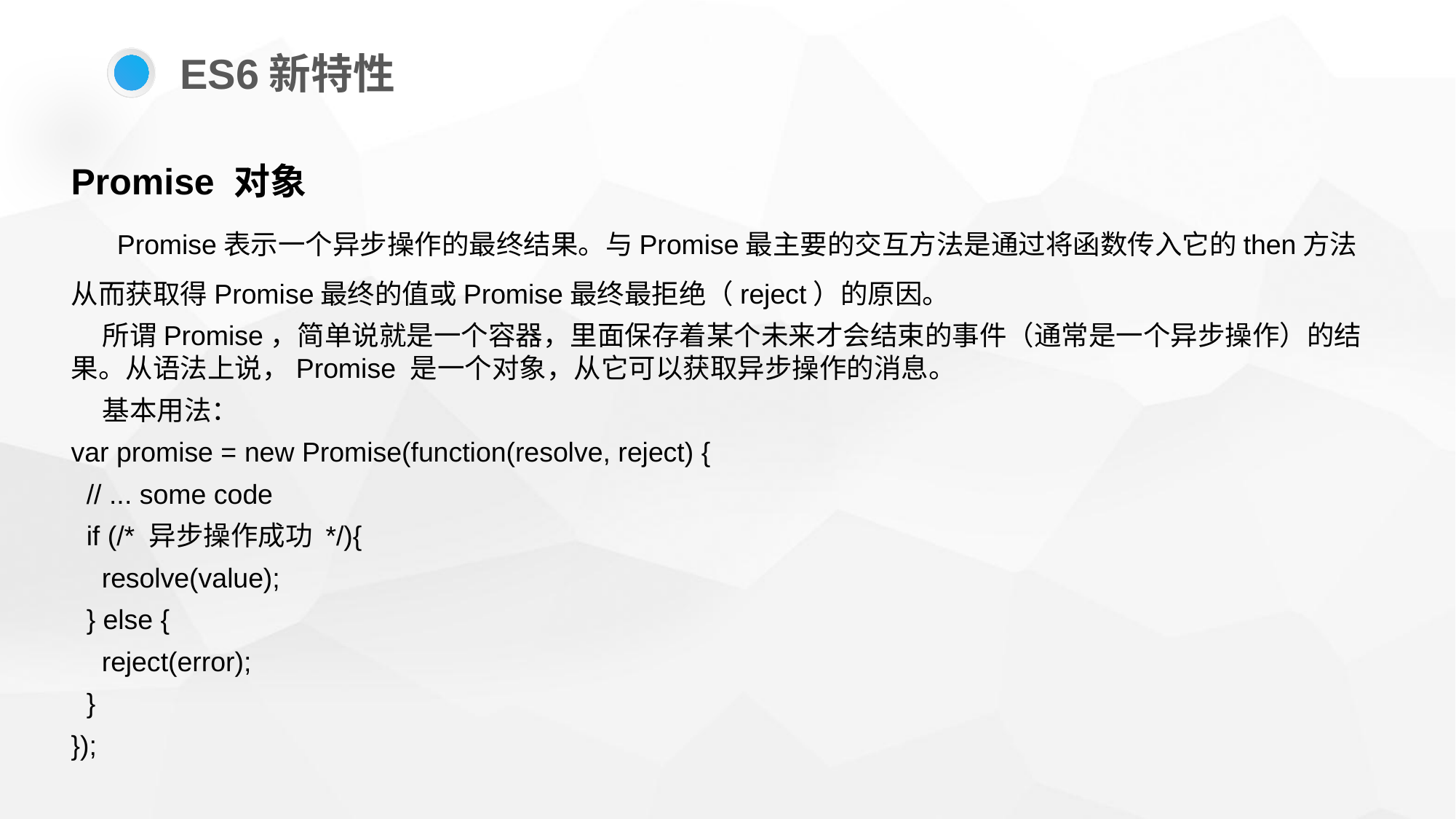

ES6新特性

Promise 对象
      Promise表示一个异步操作的最终结果。与Promise最主要的交互方法是通过将函数传入它的then方法从而获取得Promise最终的值或Promise最终最拒绝（reject）的原因。
    所谓Promise，简单说就是一个容器，里面保存着某个未来才会结束的事件（通常是一个异步操作）的结果。从语法上说，Promise 是一个对象，从它可以获取异步操作的消息。
    基本用法：
var promise = new Promise(function(resolve, reject) {
  // ... some code
  if (/* 异步操作成功 */){
    resolve(value);
  } else {
    reject(error);
  }
});